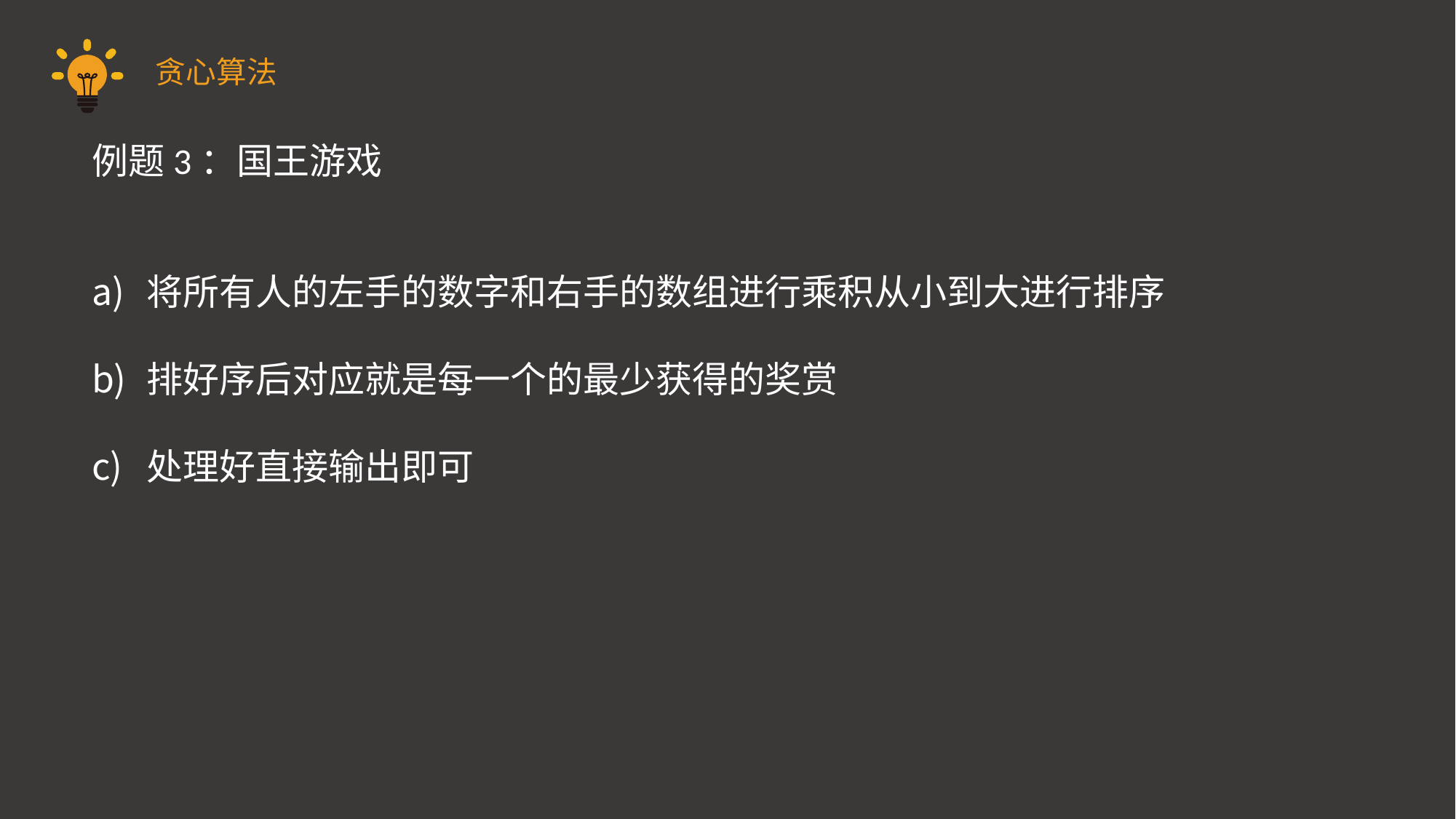

贪心算法
例题3：国王游戏

将所有人的左手的数字和右手的数组进行乘积从小到大进行排序

排好序后对应就是每一个的最少获得的奖赏

处理好直接输出即可